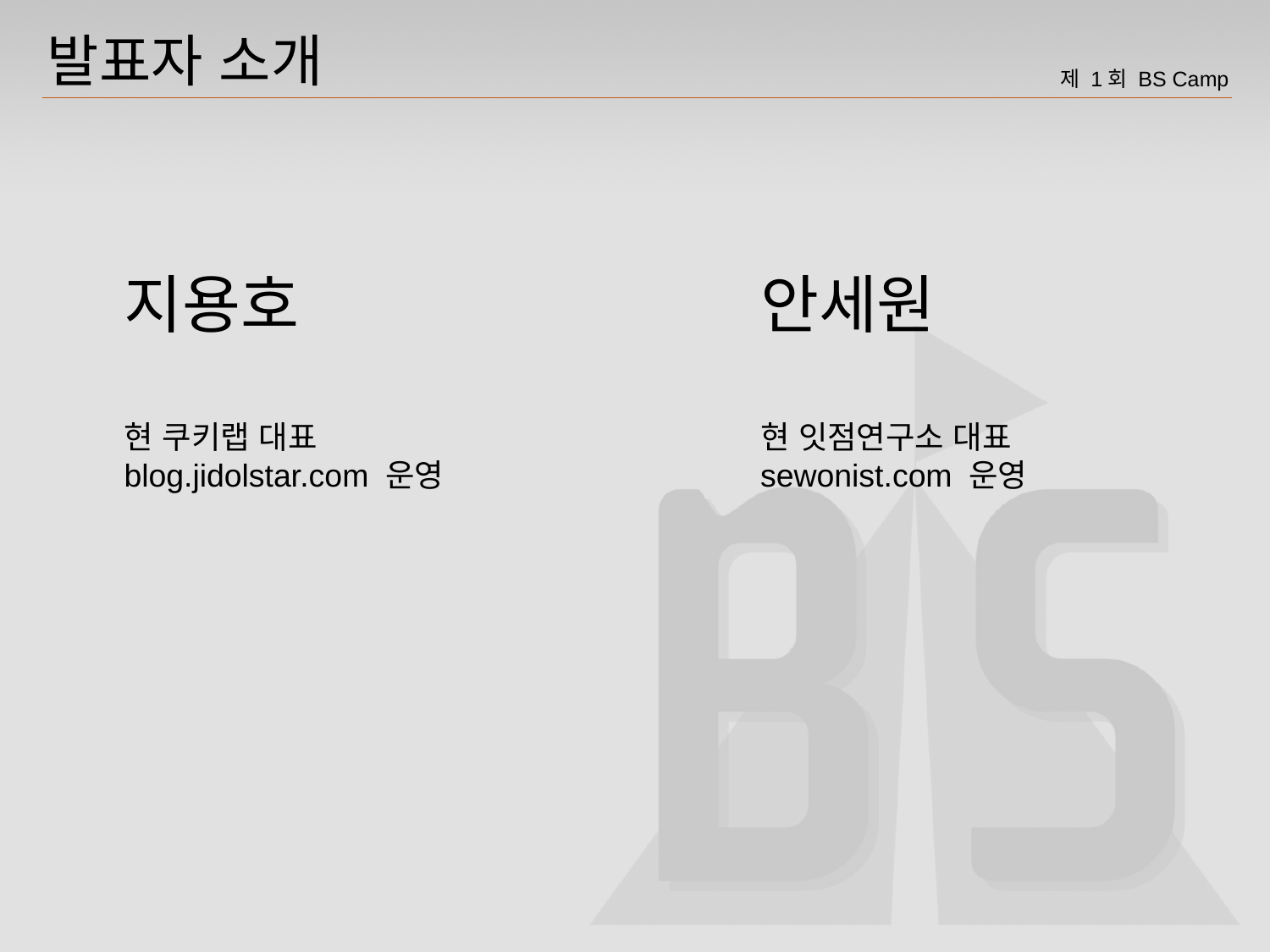

# 발표자 소개
안세원

현 잇점연구소 대표
sewonist.com 운영
지용호

현 쿠키랩 대표
blog.jidolstar.com 운영